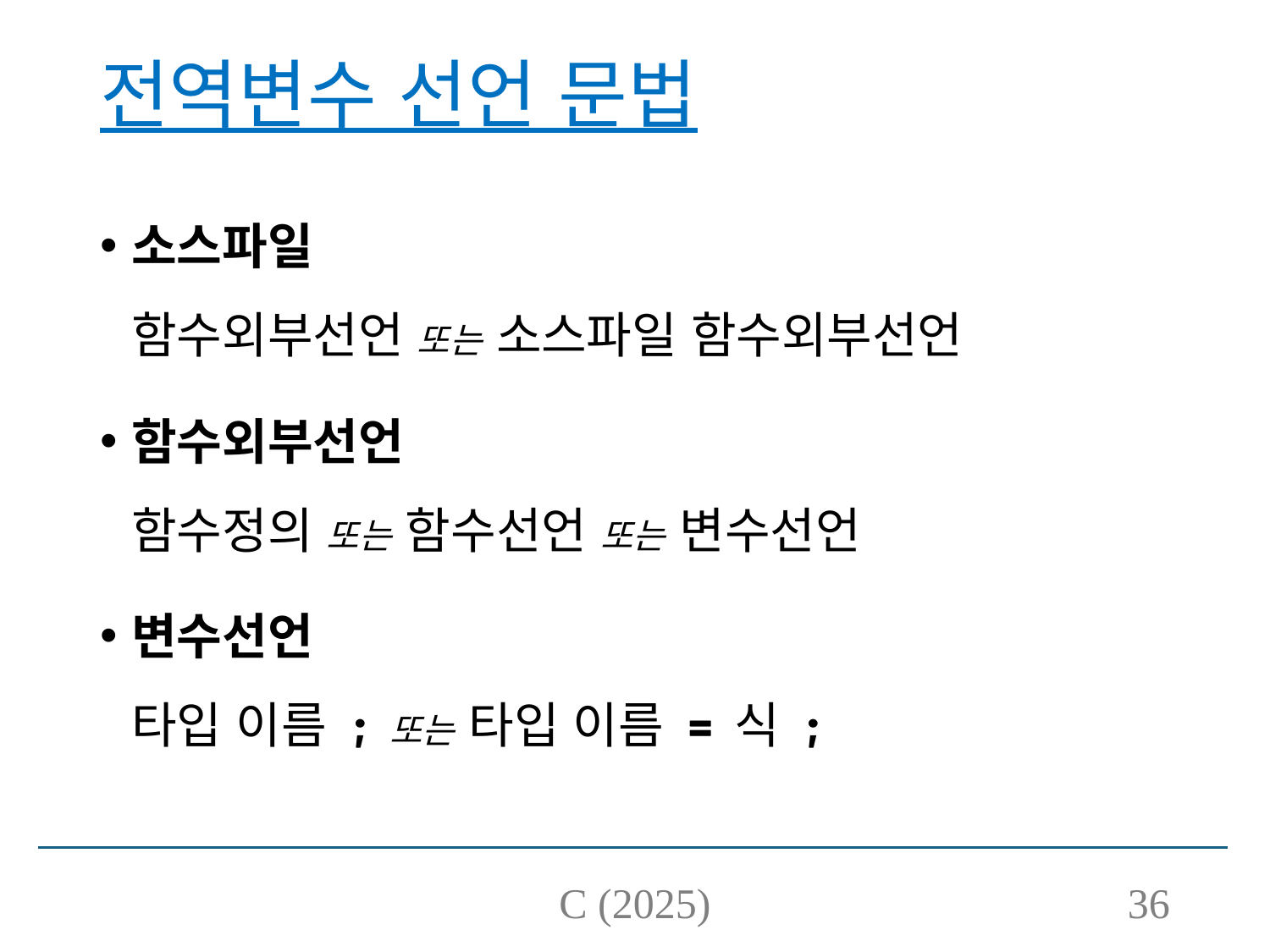

# 전역변수 선언 문법
소스파일
함수외부선언 또는 소스파일 함수외부선언
함수외부선언
함수정의 또는 함수선언 또는 변수선언
변수선언
타입 이름 ; 또는 타입 이름 = 식 ;
C (2025)
36